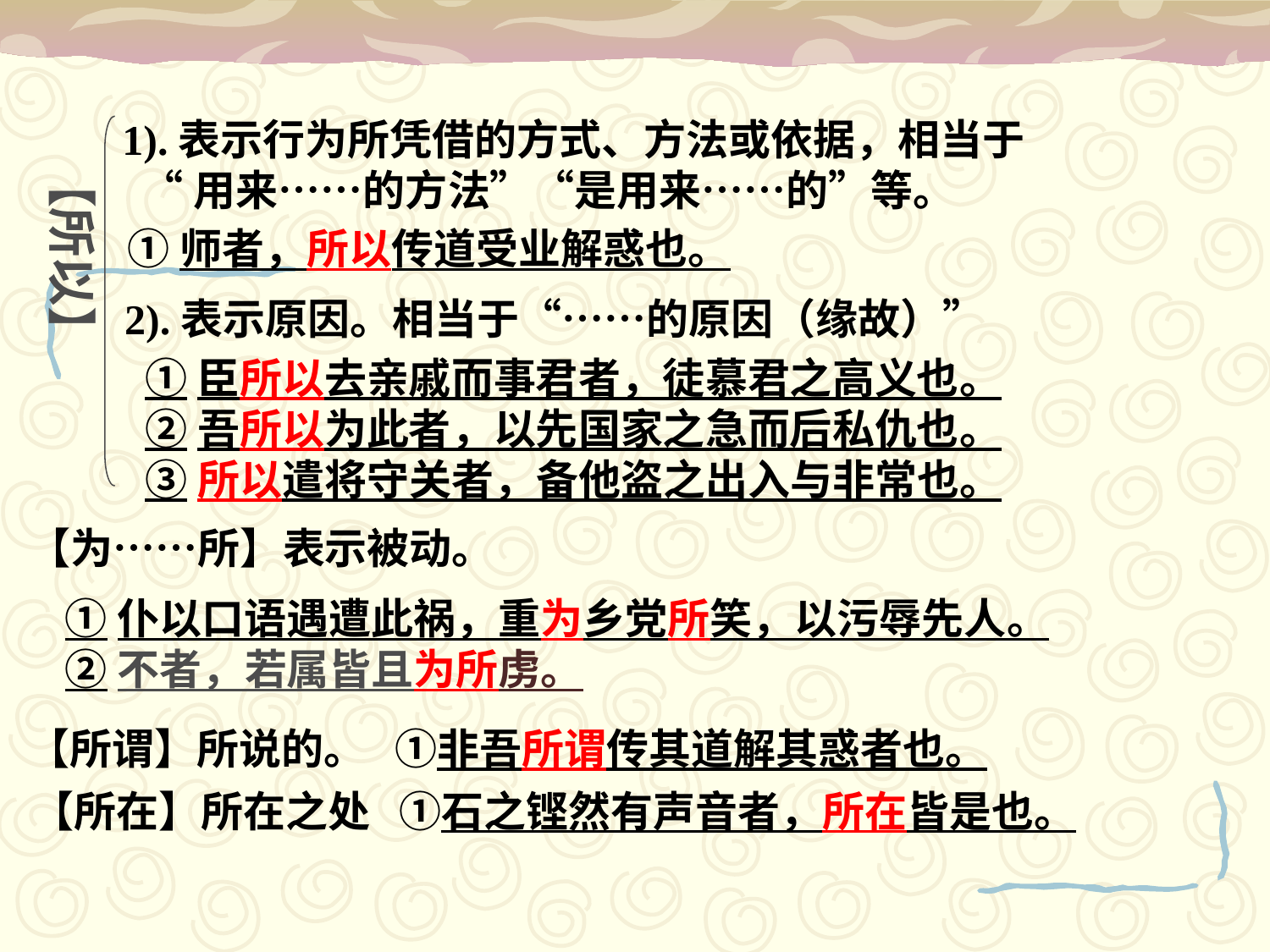

1).表示行为所凭借的方式、方法或依据，相当于
  “用来……的方法”“是用来……的”等。

【所以】
①师者，所以传道受业解惑也。
2).表示原因。相当于“……的原因（缘故）”
①臣所以去亲戚而事君者，徒慕君之高义也。
②吾所以为此者，以先国家之急而后私仇也。
③所以遣将守关者，备他盗之出入与非常也。
【为……所】表示被动。
①仆以口语遇遭此祸，重为乡党所笑，以污辱先人。
②不者，若属皆且为所虏。
【所谓】所说的。   ①非吾所谓传其道解其惑者也。
【所在】所在之处   ①石之铿然有声音者，所在皆是也。